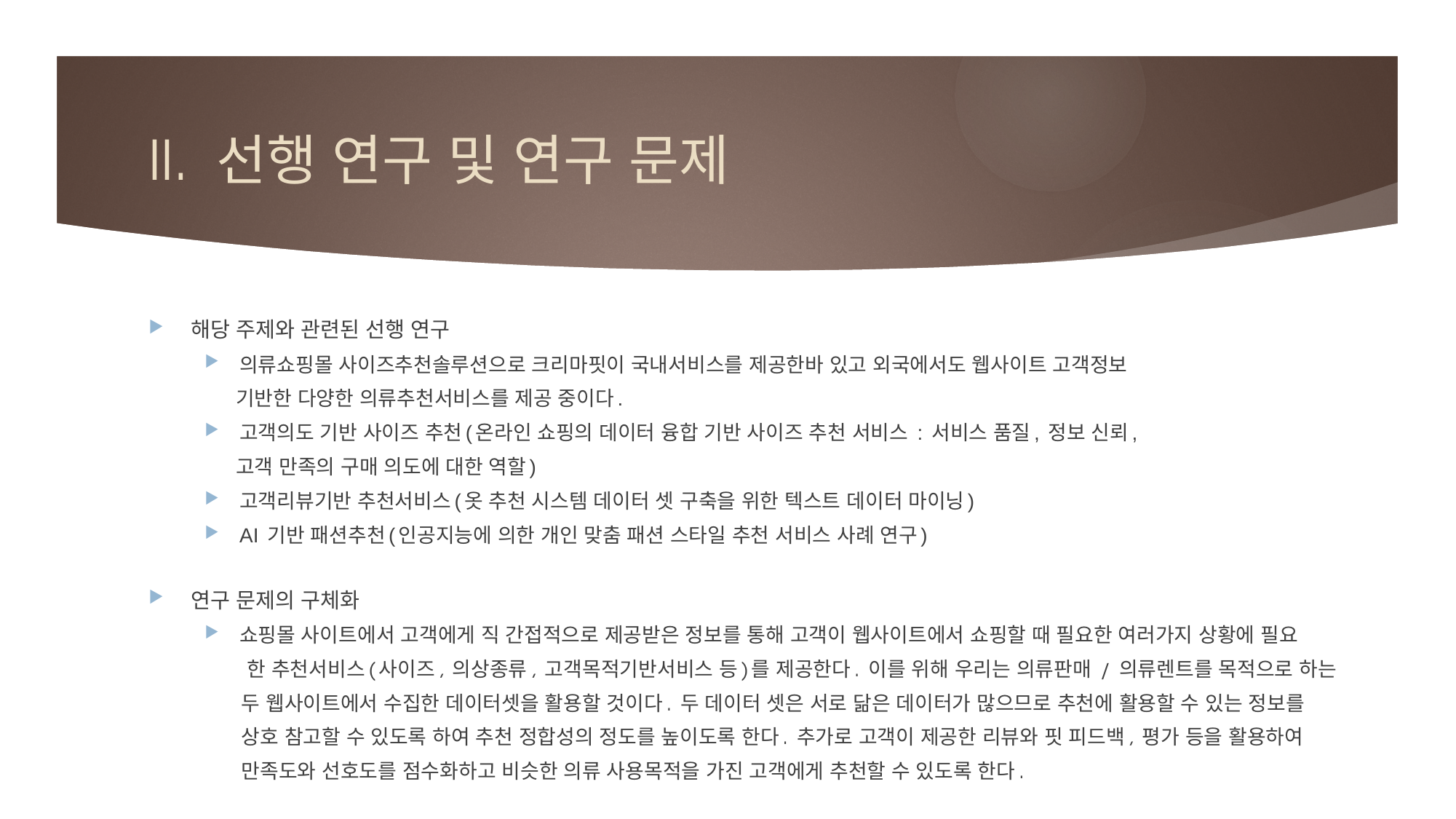

# II. 선행 연구 및 연구 문제
해당 주제와 관련된 선행 연구
의류쇼핑몰 사이즈추천솔루션으로 크리마핏이 국내서비스를 제공한바 있고 외국에서도 웹사이트 고객정보
     기반한 다양한 의류추천서비스를 제공 중이다.
고객의도 기반 사이즈 추천(온라인 쇼핑의 데이터 융합 기반 사이즈 추천 서비스 : 서비스 품질, 정보 신뢰,
     고객 만족의 구매 의도에 대한 역할)
고객리뷰기반 추천서비스(옷 추천 시스템 데이터 셋 구축을 위한 텍스트 데이터 마이닝)
AI 기반 패션추천(인공지능에 의한 개인 맞춤 패션 스타일 추천 서비스 사례 연구)

연구 문제의 구체화
쇼핑몰 사이트에서 고객에게 직 간접적으로 제공받은 정보를 통해 고객이 웹사이트에서 쇼핑할 때 필요한 여러가지 상황에 필요
       한 추천서비스(사이즈, 의상종류, 고객목적기반서비스 등)를 제공한다. 이를 위해 우리는 의류판매 / 의류렌트를 목적으로 하는
      두 웹사이트에서 수집한 데이터셋을 활용할 것이다. 두 데이터 셋은 서로 닮은 데이터가 많으므로 추천에 활용할 수 있는 정보를
      상호 참고할 수 있도록 하여 추천 정합성의 정도를 높이도록 한다. 추가로 고객이 제공한 리뷰와 핏 피드백, 평가 등을 활용하여
      만족도와 선호도를 점수화하고 비슷한 의류 사용목적을 가진 고객에게 추천할 수 있도록 한다.